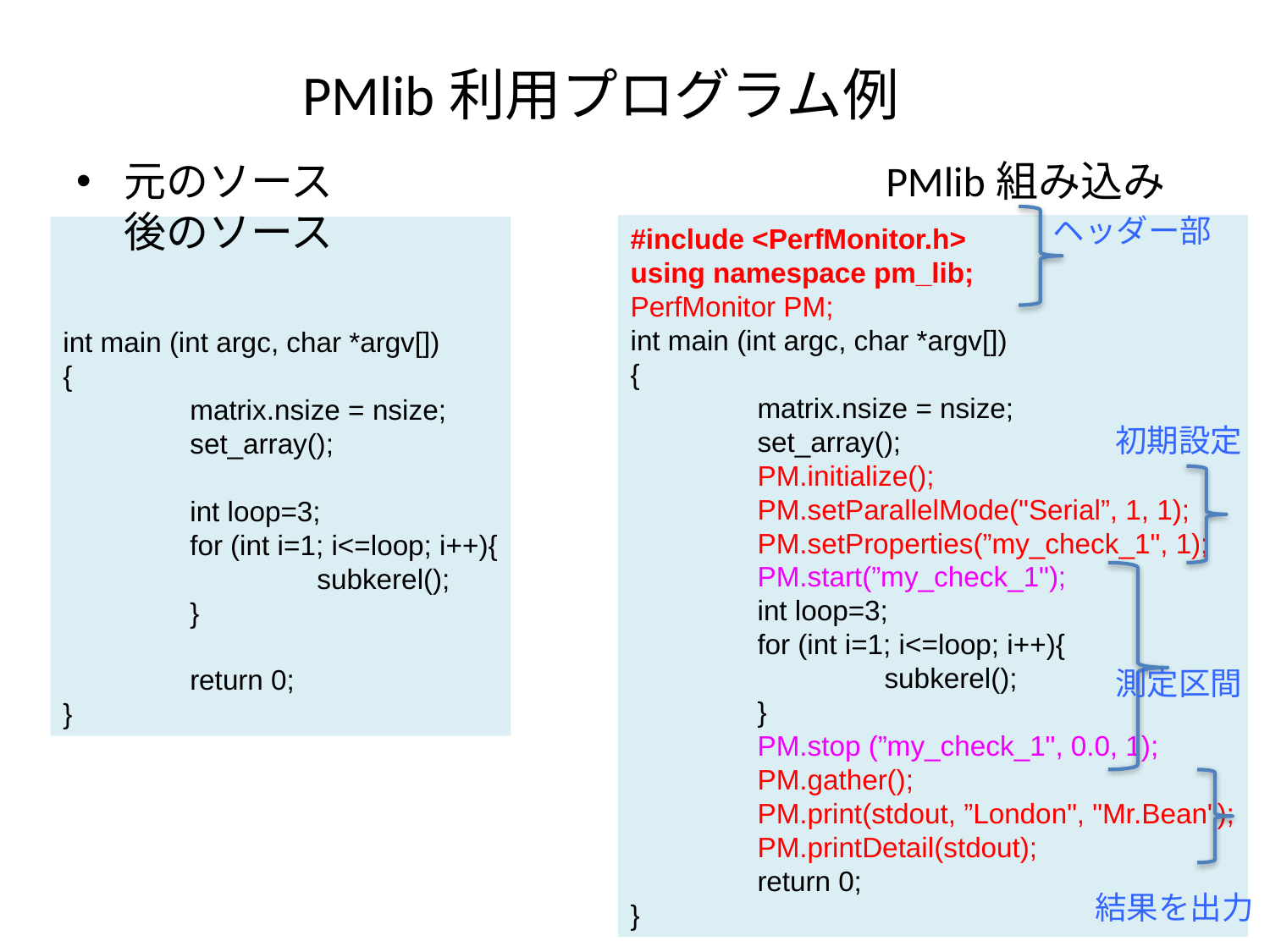

# PMlib利用プログラム例
元のソース　　　　　　			PMlib組み込み後のソース
ヘッダー部

#include <PerfMonitor.h>
using namespace pm_lib;
PerfMonitor PM;
int main (int argc, char *argv[])
{
	matrix.nsize = nsize;
	set_array();
	PM.initialize();
   	PM.setParallelMode("Serial”, 1, 1);
	PM.setProperties(”my_check_1", 1);
	PM.start(”my_check_1");
	int loop=3;
	for (int i=1; i<=loop; i++){
		subkerel();
	}
	PM.stop (”my_check_1", 0.0, 1);
	PM.gather();
	PM.print(stdout, ”London", "Mr.Bean");
	PM.printDetail(stdout);
	return 0;
}

int main (int argc, char *argv[])
{
	matrix.nsize = nsize;
	set_array();

	int loop=3;
	for (int i=1; i<=loop; i++){
		subkerel();
	}

	return 0;
}
初期設定

測定区間

結果を出力